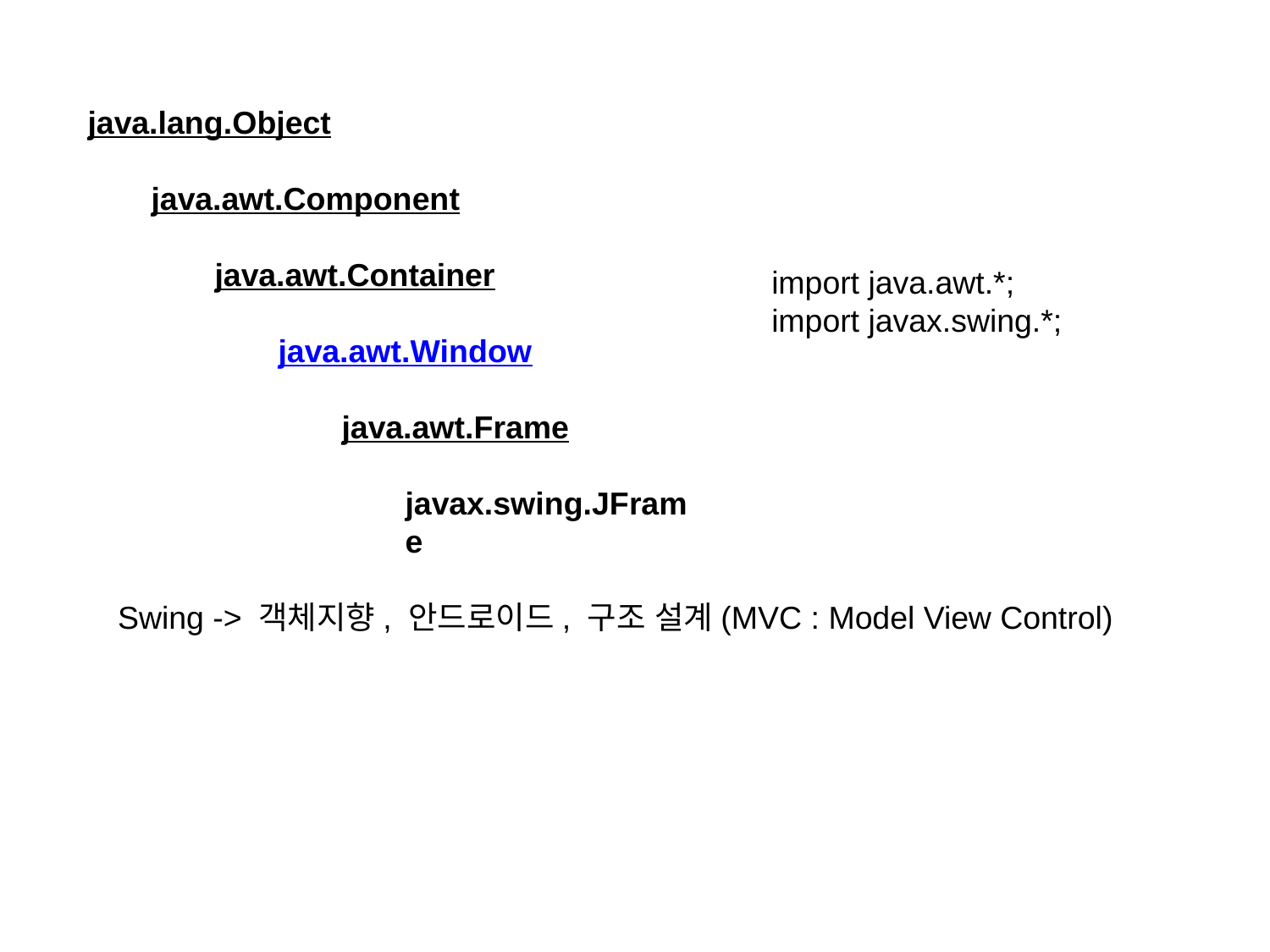

java.lang.Object

java.awt.Component

java.awt.Container

java.awt.Window

java.awt.Frame

javax.swing.JFrame
import java.awt.*;
import javax.swing.*;
Swing -> 객체지향, 안드로이드, 구조 설계(MVC : Model View Control)